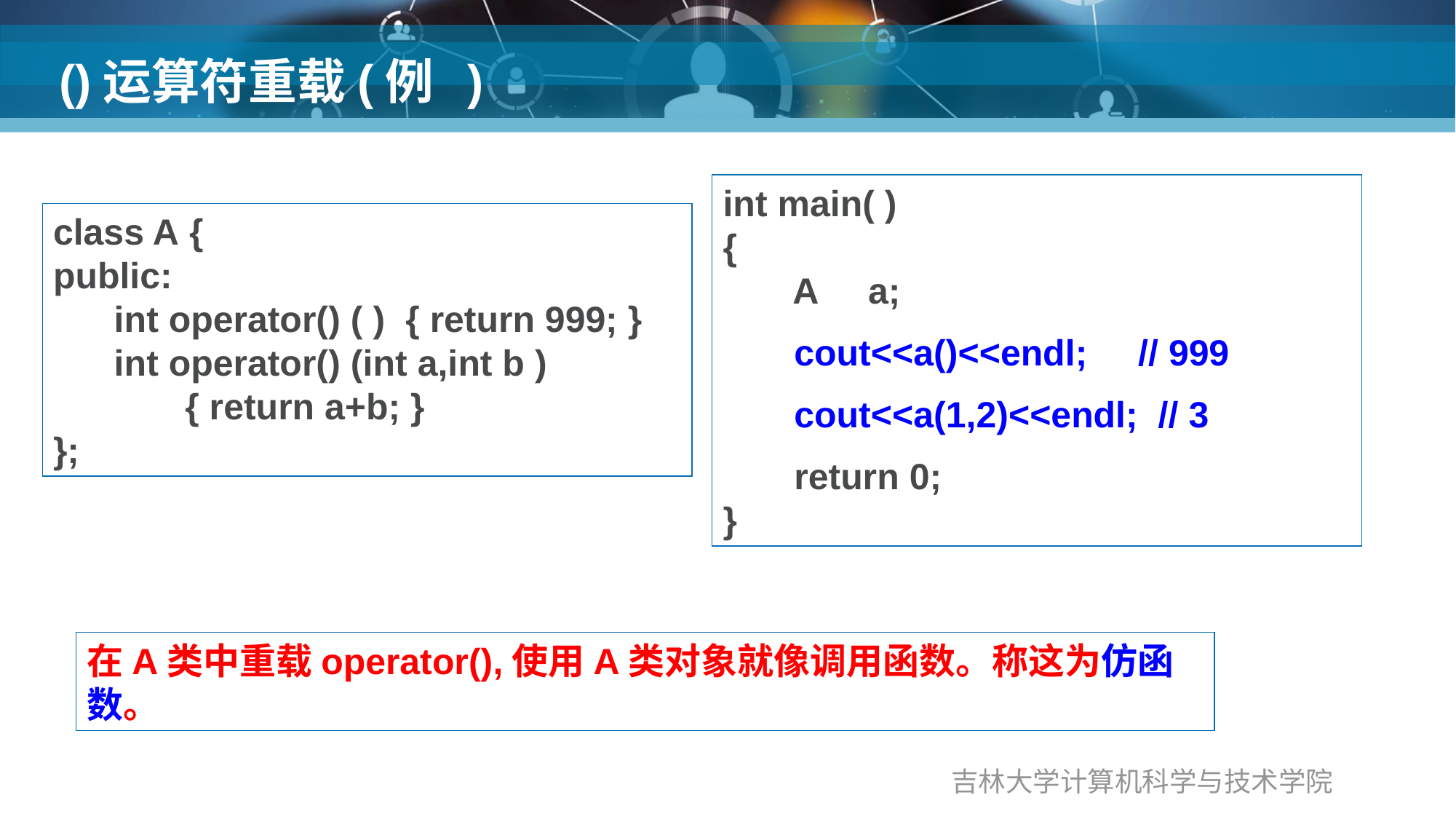

# ()运算符重载(例  )
int main( )
{
       A     a;
       cout<<a()<<endl;     // 999
       cout<<a(1,2)<<endl;  // 3
       return 0;
}
class A {
public:
      int operator() ( )  { return 999; }
      int operator() (int a,int b )
             { return a+b; }
};
在A类中重载operator(),使用A类对象就像调用函数。称这为仿函数。
吉林大学计算机科学与技术学院